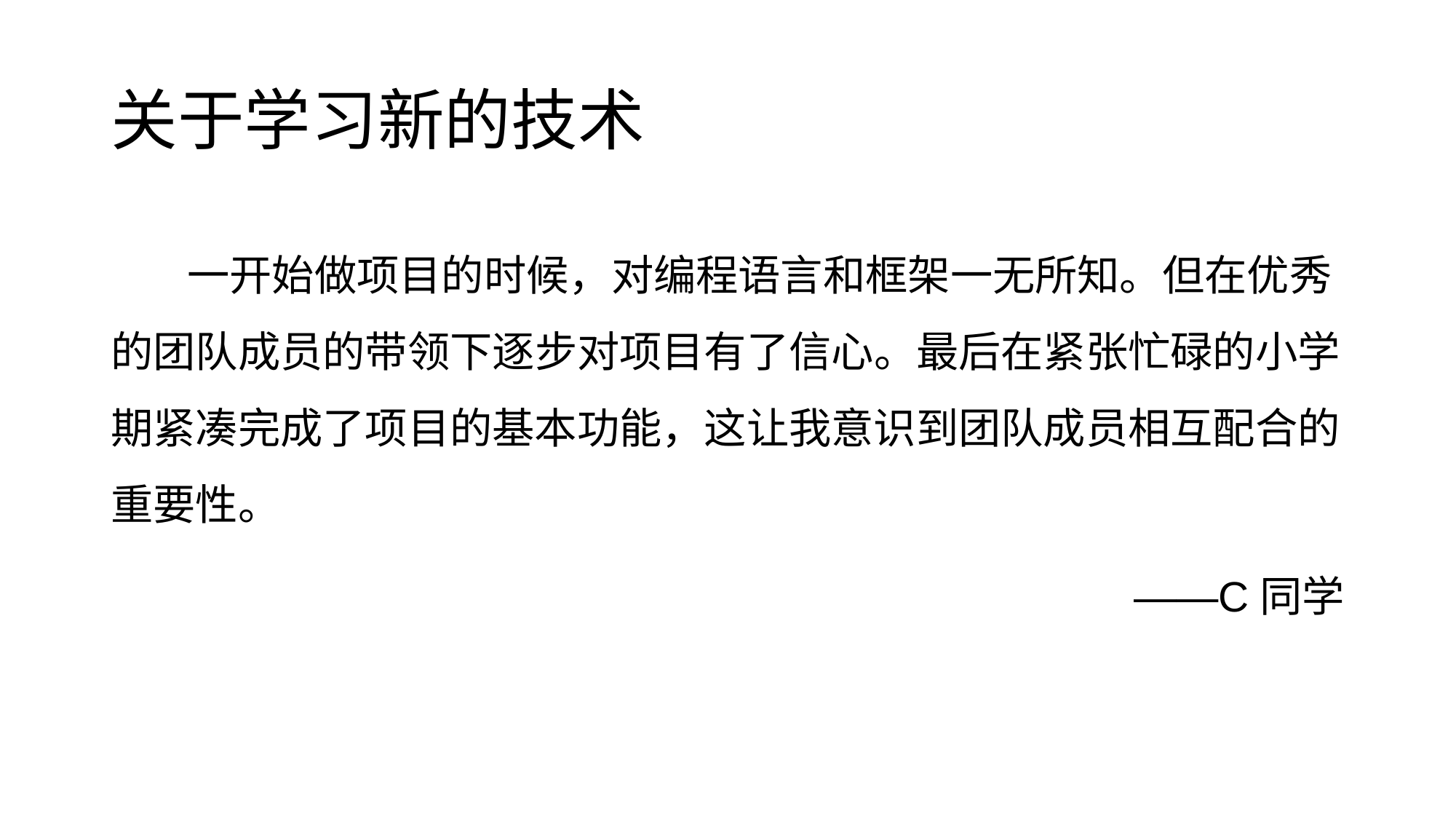

# 关于学习新的技术
       一开始做项目的时候，对编程语言和框架一无所知。但在优秀的团队成员的带领下逐步对项目有了信心。最后在紧张忙碌的小学期紧凑完成了项目的基本功能，这让我意识到团队成员相互配合的重要性。
 ——C同学